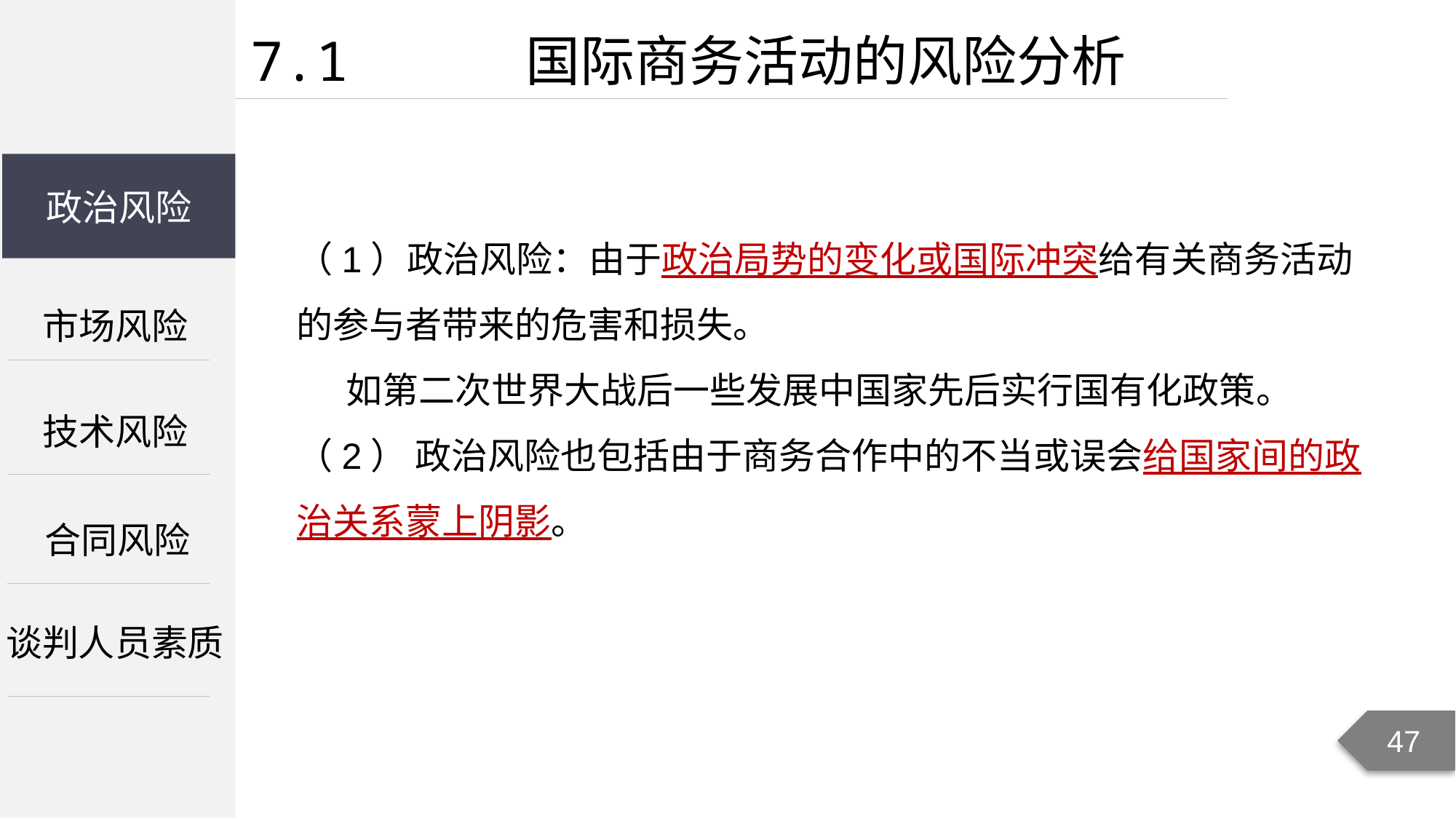

7.1     国际商务活动的风险分析
政治风险
（1）政治风险：由于政治局势的变化或国际冲突给有关商务活动的参与者带来的危害和损失。
     如第二次世界大战后一些发展中国家先后实行国有化政策。
（2） 政治风险也包括由于商务合作中的不当或误会给国家间的政治关系蒙上阴影。
市场风险
技术风险
合同风险
谈判人员素质
47